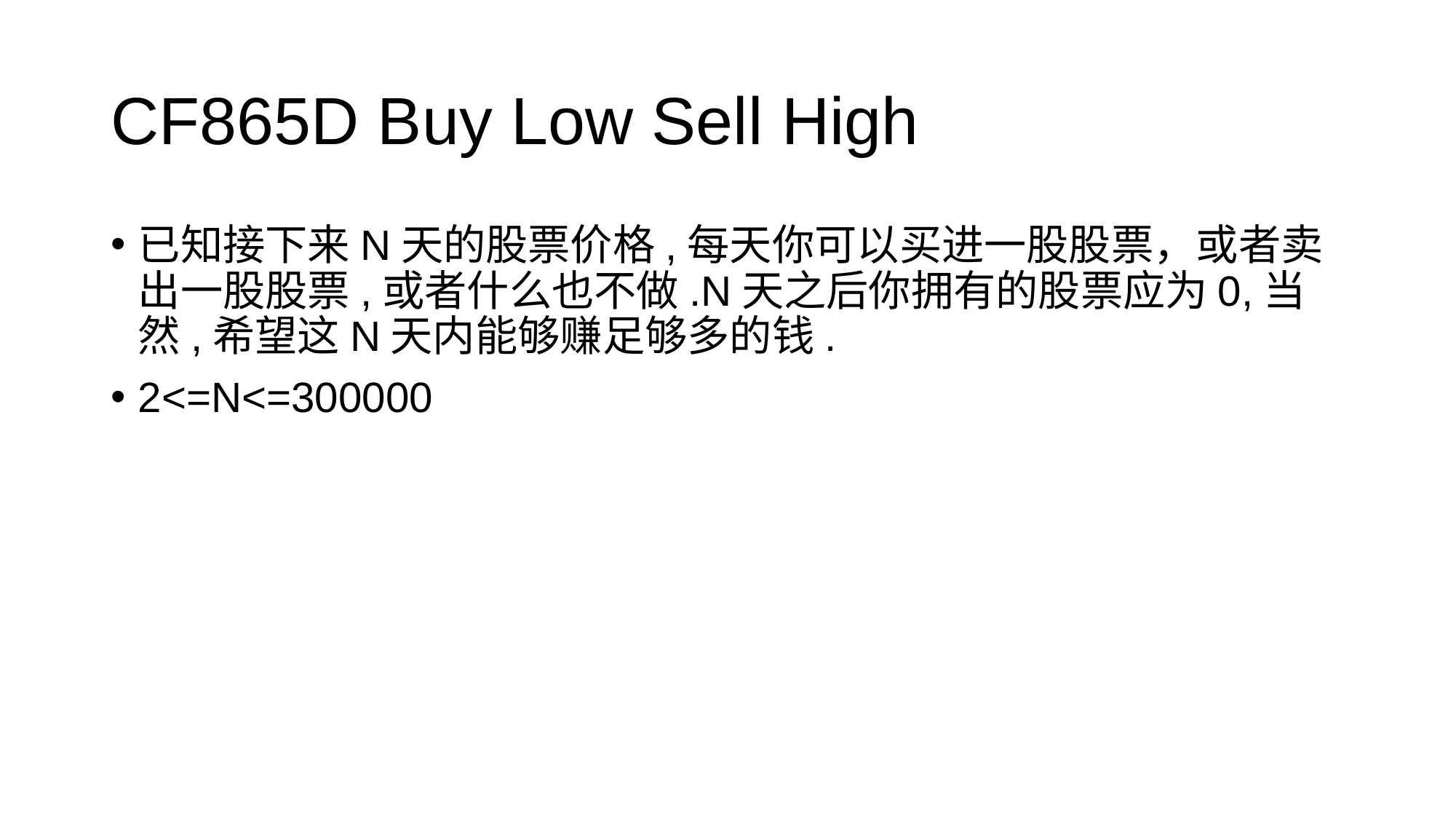

# CF865D Buy Low Sell High
已知接下来N天的股票价格,每天你可以买进一股股票，或者卖出一股股票,或者什么也不做.N天之后你拥有的股票应为0,当然,希望这N天内能够赚足够多的钱.
2<=N<=300000